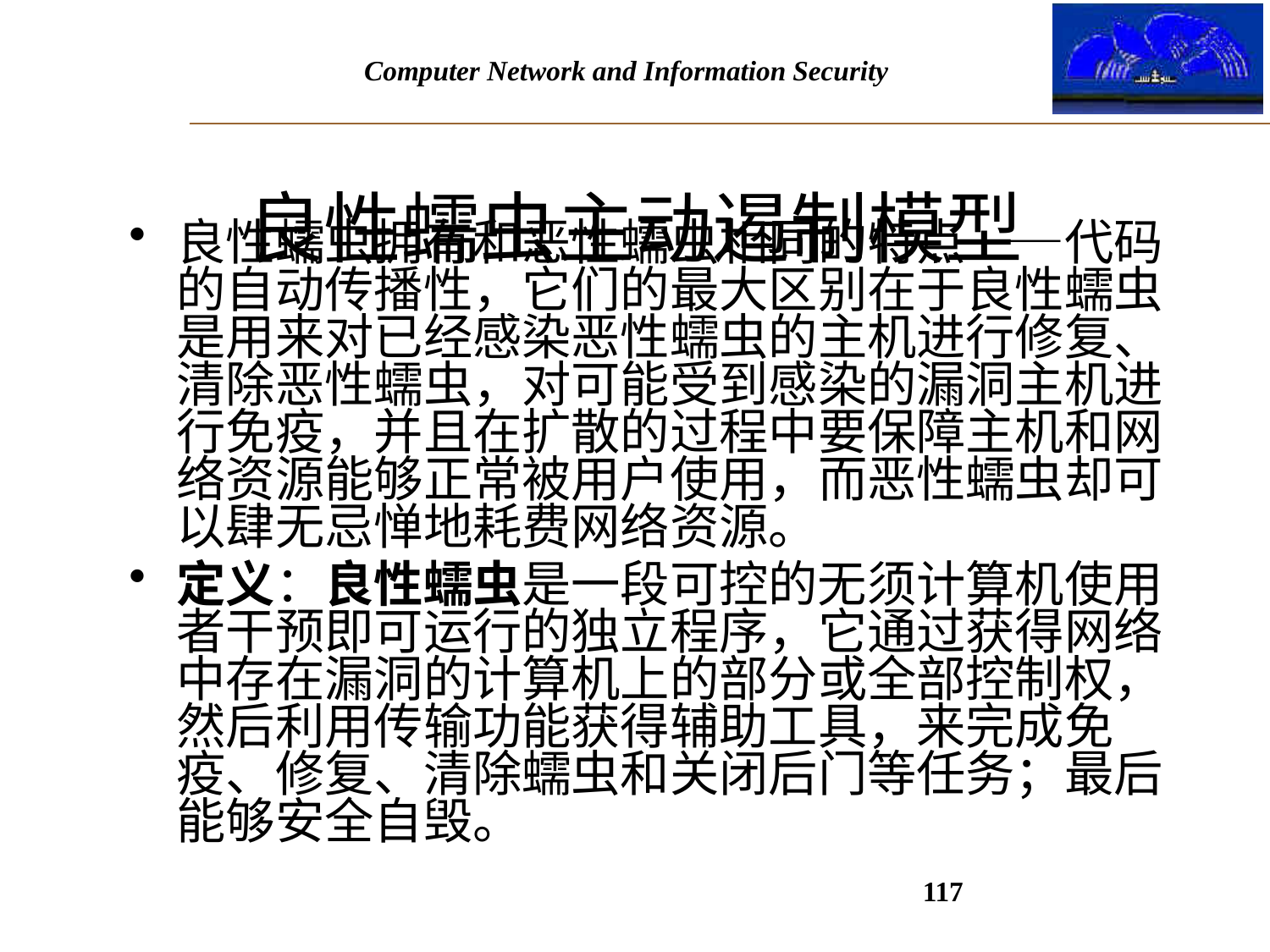

# 良性蠕虫主动遏制模型
良性蠕虫拥有和恶性蠕虫相同的特点——代码的自动传播性，它们的最大区别在于良性蠕虫是用来对已经感染恶性蠕虫的主机进行修复、清除恶性蠕虫，对可能受到感染的漏洞主机进行免疫，并且在扩散的过程中要保障主机和网络资源能够正常被用户使用，而恶性蠕虫却可以肆无忌惮地耗费网络资源。
定义：良性蠕虫是一段可控的无须计算机使用者干预即可运行的独立程序，它通过获得网络中存在漏洞的计算机上的部分或全部控制权，然后利用传输功能获得辅助工具，来完成免疫、修复、清除蠕虫和关闭后门等任务；最后能够安全自毁。
117